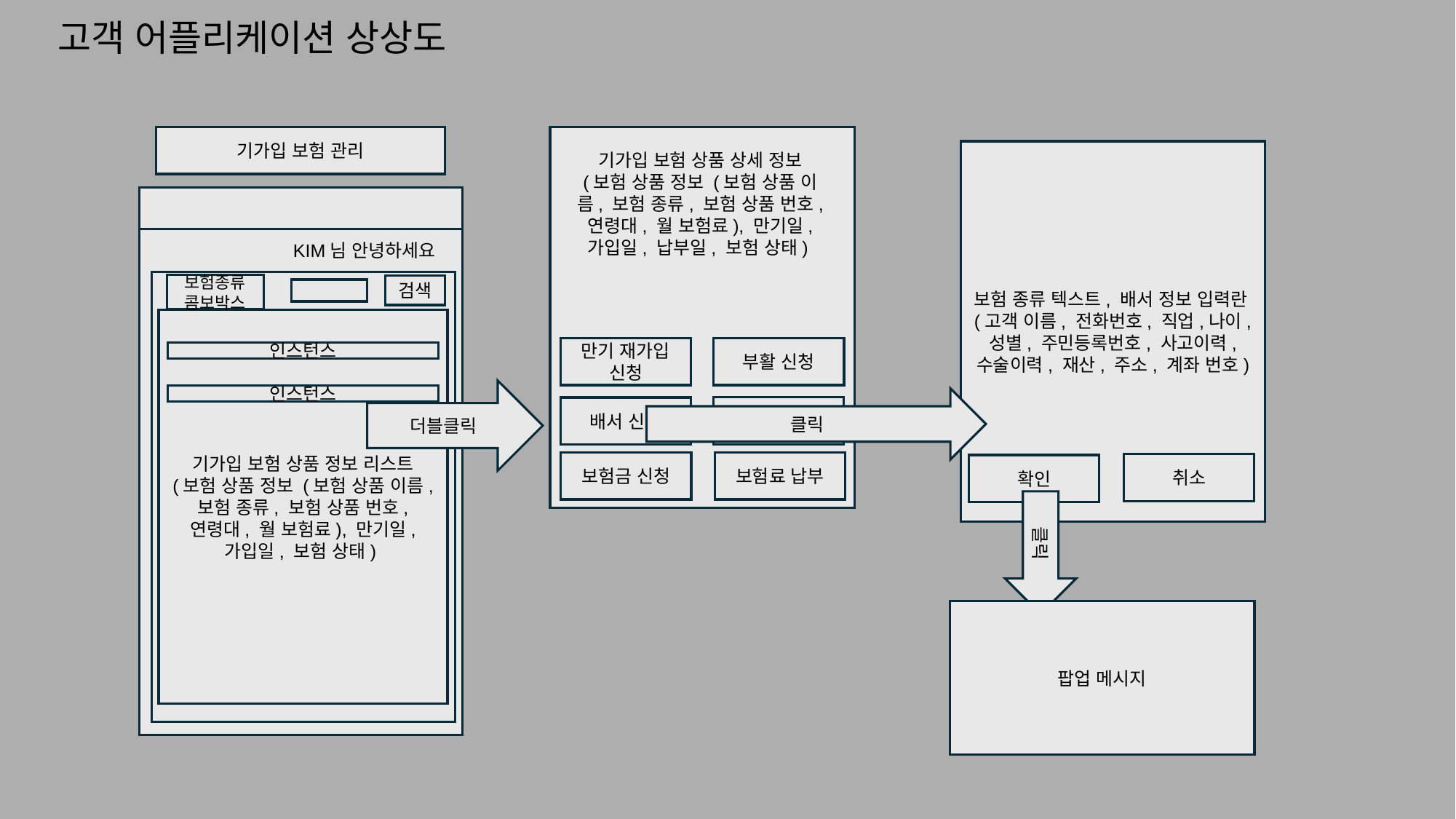

# 고객 어플리케이션 상상도
기가입 보험 관리

보험 종류 텍스트, 배서 정보 입력란(고객 이름, 전화번호, 직업,나이, 성별, 주민등록번호, 사고이력, 수술이력, 재산, 주소, 계좌 번호)
기가입 보험 상품 상세 정보
(보험 상품 정보 (보험 상품 이름, 보험 종류, 보험 상품 번호, 연령대, 월 보험료), 만기일, 가입일, 납부일, 보험 상태)

KIM님 안녕하세요

보험종류콤보박스
검색

기가입 보험 상품 정보 리스트
(보험 상품 정보 (보험 상품 이름, 보험 종류, 보험 상품 번호, 연령대, 월 보험료), 만기일, 가입일, 보험 상태)
만기 재가입 신청
부활 신청
인스턴스
더블클릭
인스턴스
클릭
해지 신청
배서 신청
보험금 신청
보험료 납부
취소
확인
클릭
팝업 메시지